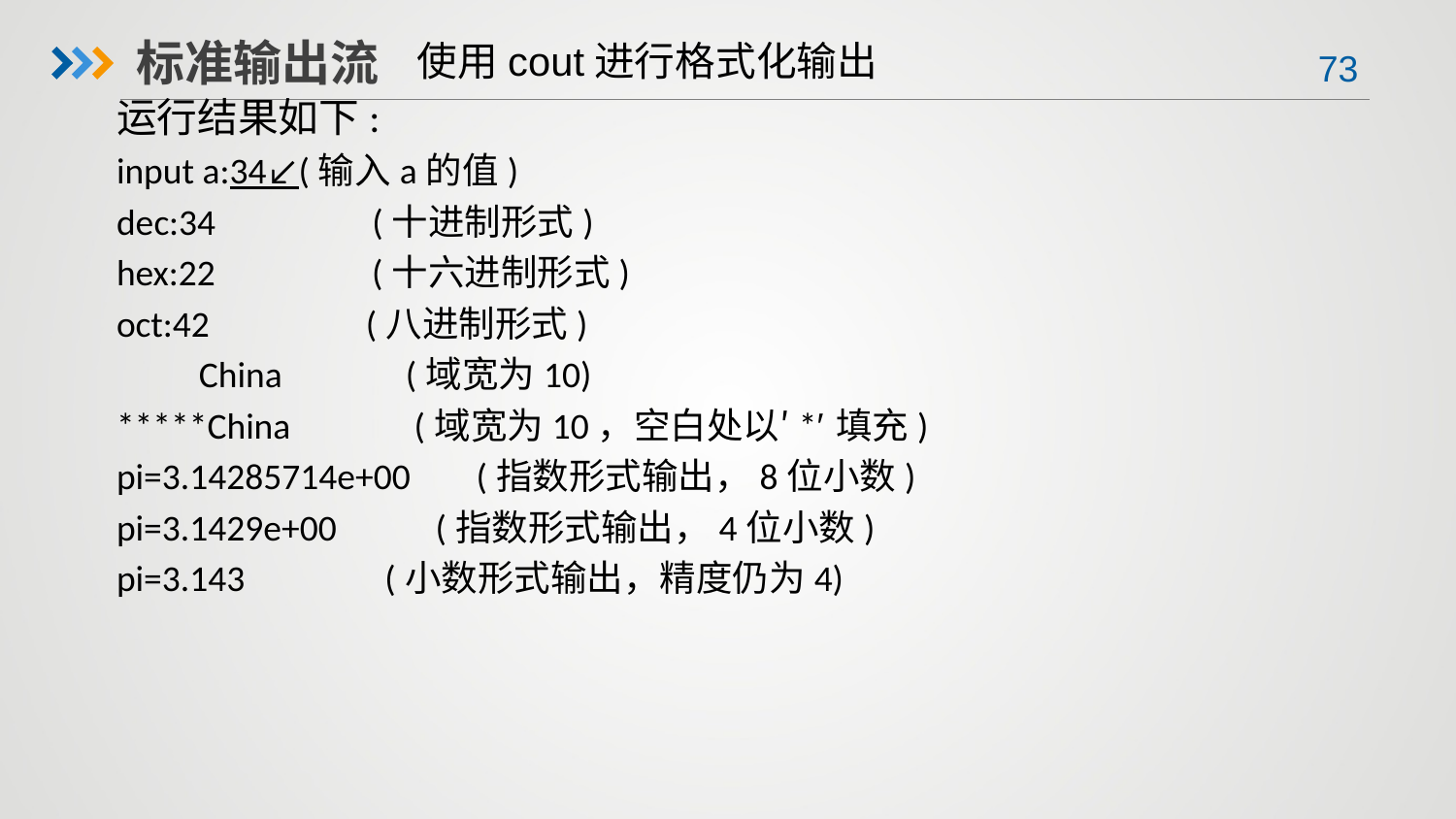

使用cout进行格式化输出
标准输出流
运行结果如下:
input a:34↙(输入a的值)
dec:34                   (十进制形式)
hex:22                   (十六进制形式)
oct:42                   (八进制形式)
          China               (域宽为10)
*****China               (域宽为10，空白处以′*′填充)
pi=3.14285714e+00        (指数形式输出，8位小数)
pi=3.1429e+00            (指数形式输出，4位小数)
pi=3.143                 (小数形式输出，精度仍为4)